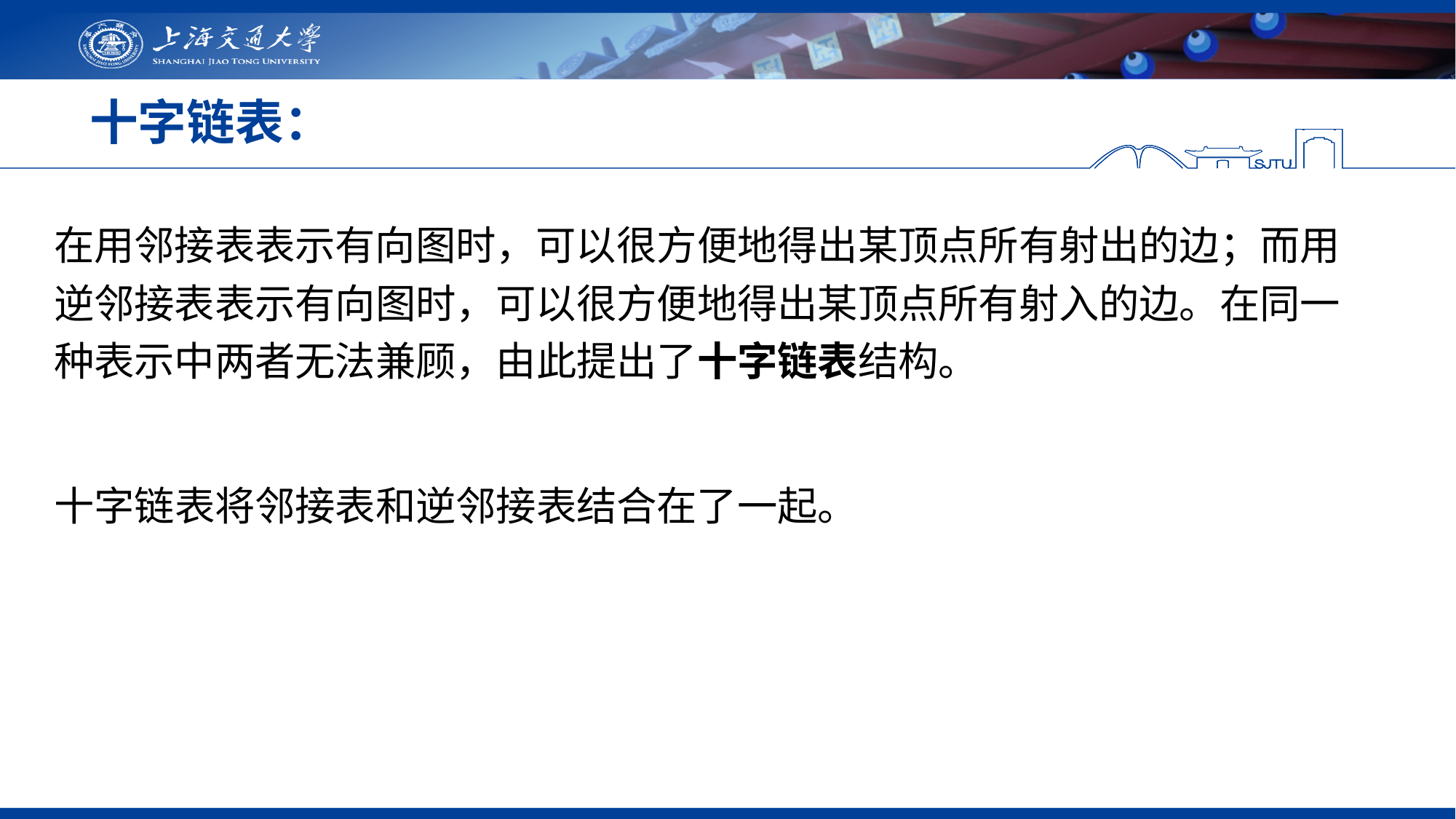

# 十字链表：
在用邻接表表示有向图时，可以很方便地得出某顶点所有射出的边；而用逆邻接表表示有向图时，可以很方便地得出某顶点所有射入的边。在同一种表示中两者无法兼顾，由此提出了十字链表结构。

十字链表将邻接表和逆邻接表结合在了一起。